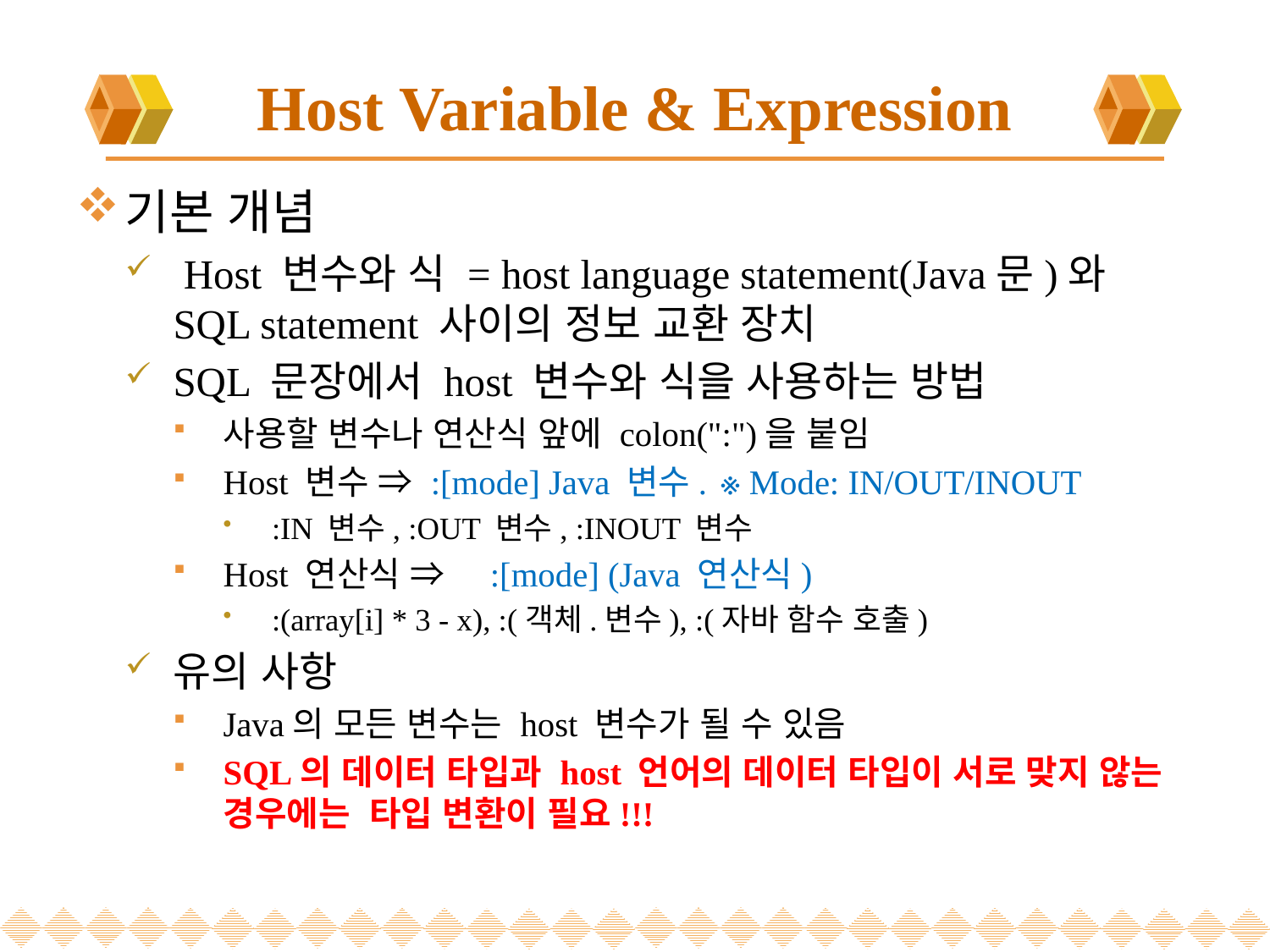

# Host Variable & Expression
기본 개념
 Host 변수와 식 = host language statement(Java문)와 SQL statement 사이의 정보 교환 장치
SQL 문장에서 host 변수와 식을 사용하는 방법
사용할 변수나 연산식 앞에 colon(":")을 붙임
Host 변수 ⇒ :[mode] Java 변수.	※ Mode: IN/OUT/INOUT
:IN 변수, :OUT 변수, :INOUT 변수
Host 연산식 ⇒	 :[mode] (Java 연산식)
:(array[i] * 3 - x), :(객체.변수), :(자바 함수 호출)
유의 사항
Java의 모든 변수는 host 변수가 될 수 있음
SQL의 데이터 타입과 host 언어의 데이터 타입이 서로 맞지 않는 경우에는  타입 변환이 필요!!!